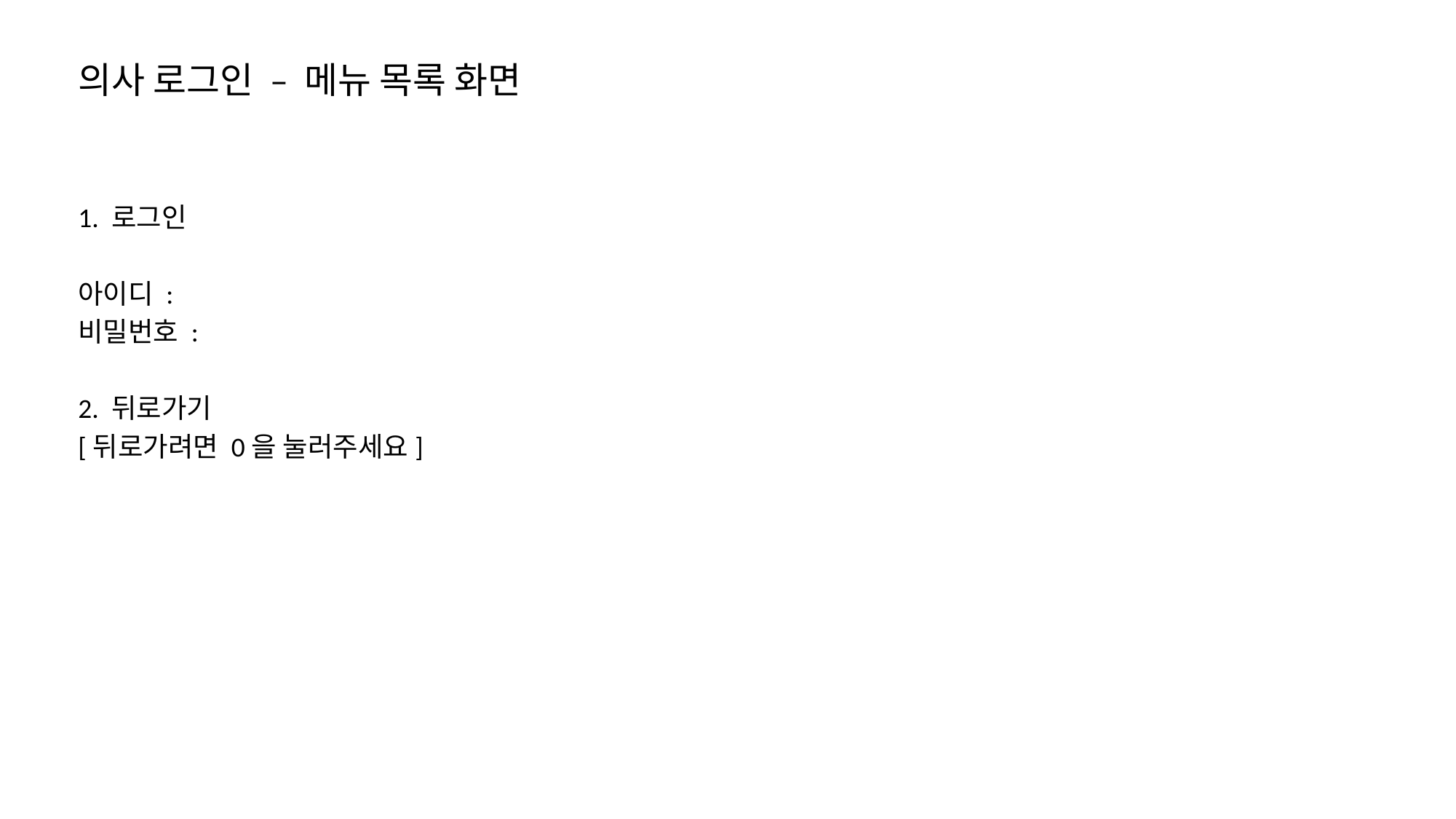

의사 로그인  –  메뉴 목록 화면
1. 로그인

아이디 :
비밀번호 :

2. 뒤로가기
[뒤로가려면 0을 눌러주세요]